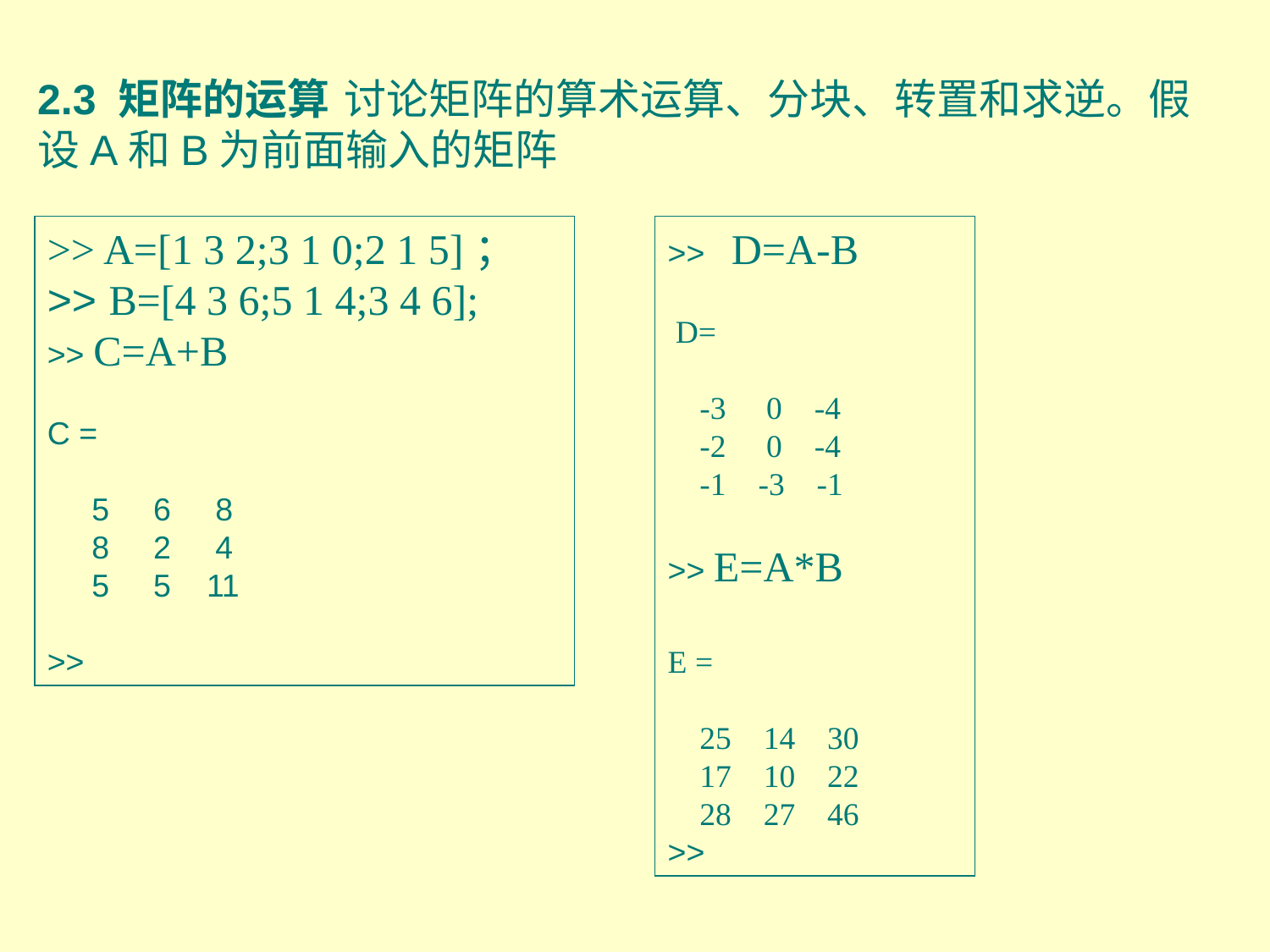

2.3 矩阵的运算  讨论矩阵的算术运算、分块、转置和求逆。假设A和B为前面输入的矩阵
>> A=[1 3 2;3 1 0;2 1 5]；
>> B=[4 3 6;5 1 4;3 4 6];
>> C=A+B

C =

     5     6     8
     8     2     4
     5     5    11

>>
>>   D=A-B

 D=

    -3     0    -4
    -2     0    -4
    -1    -3    -1

>> E=A*B

E =

    25    14    30
    17    10    22
    28    27    46
>>